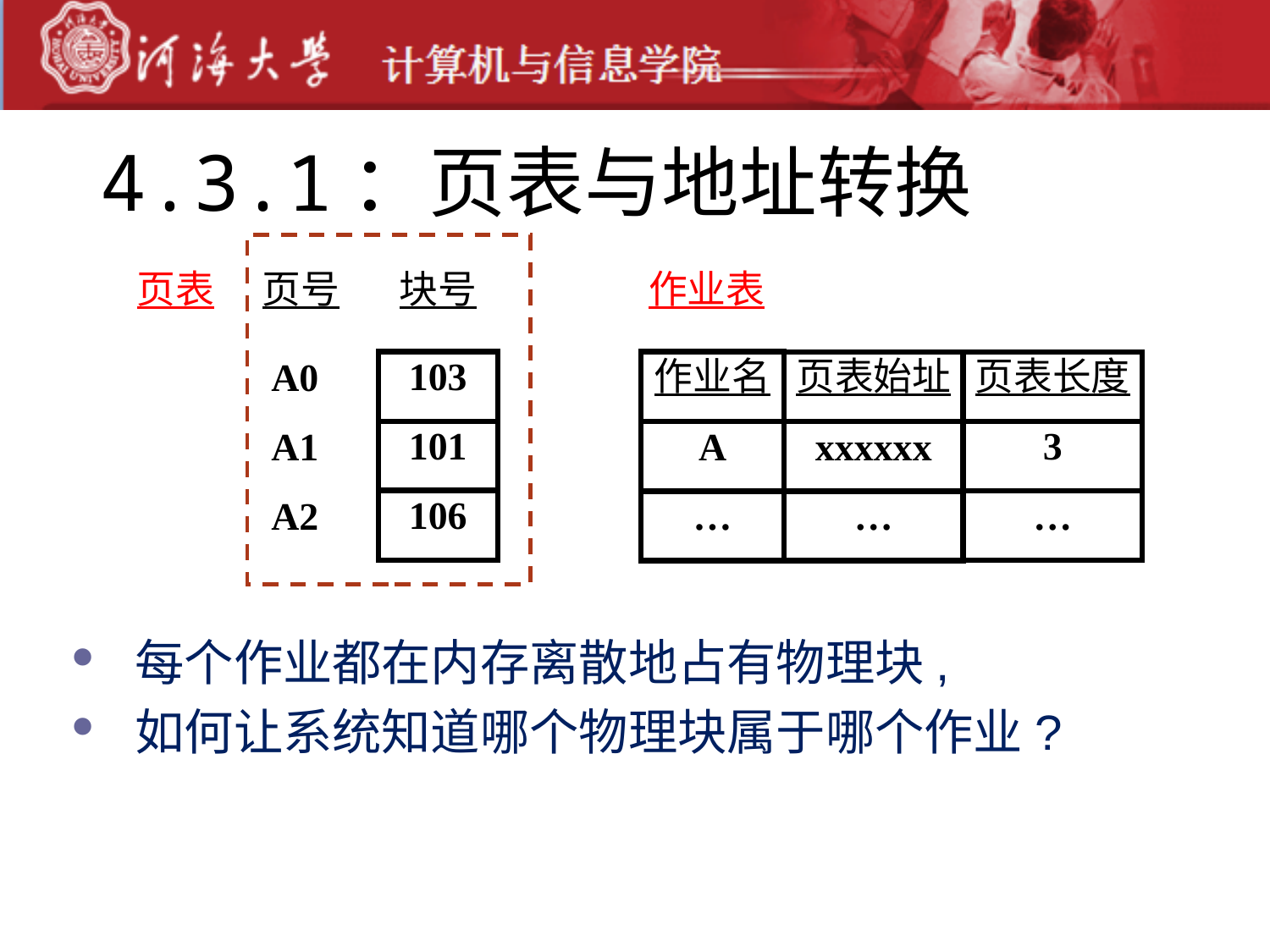

# 4.3.1：页表与地址转换

页表

页号
块号
作业表
103
作业名
页表始址
页表长度
A0
101
3
A1
A
xxxxxx
106
…
A2
…
…
每个作业都在内存离散地占有物理块,
如何让系统知道哪个物理块属于哪个作业?